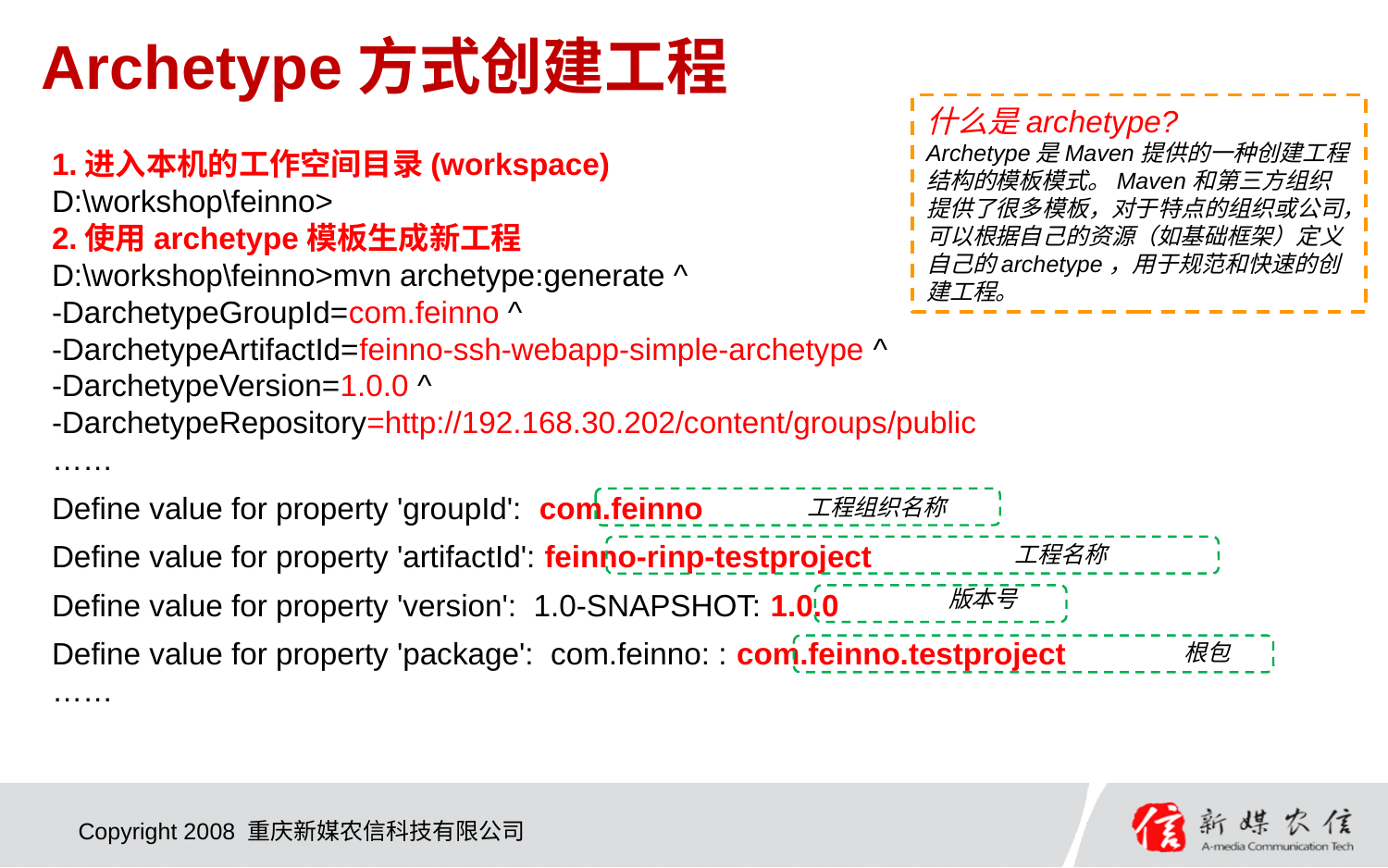

# Archetype方式创建工程
什么是archetype?
Archetype是Maven提供的一种创建工程结构的模板模式。Maven和第三方组织提供了很多模板，对于特点的组织或公司，可以根据自己的资源（如基础框架）定义自己的archetype，用于规范和快速的创建工程。
1.进入本机的工作空间目录(workspace)
D:\workshop\feinno>
2.使用archetype模板生成新工程
D:\workshop\feinno>mvn archetype:generate ^
-DarchetypeGroupId=com.feinno ^
-DarchetypeArtifactId=feinno-ssh-webapp-simple-archetype ^
-DarchetypeVersion=1.0.0 ^
-DarchetypeRepository=http://192.168.30.202/content/groups/public
……
Define value for property 'groupId':  com.feinno
Define value for property 'artifactId': feinno-rinp-testproject
Define value for property 'version':  1.0-SNAPSHOT: 1.0.0
Define value for property 'package':  com.feinno: : com.feinno.testproject
……
工程组织名称

工程名称

版本号

根包